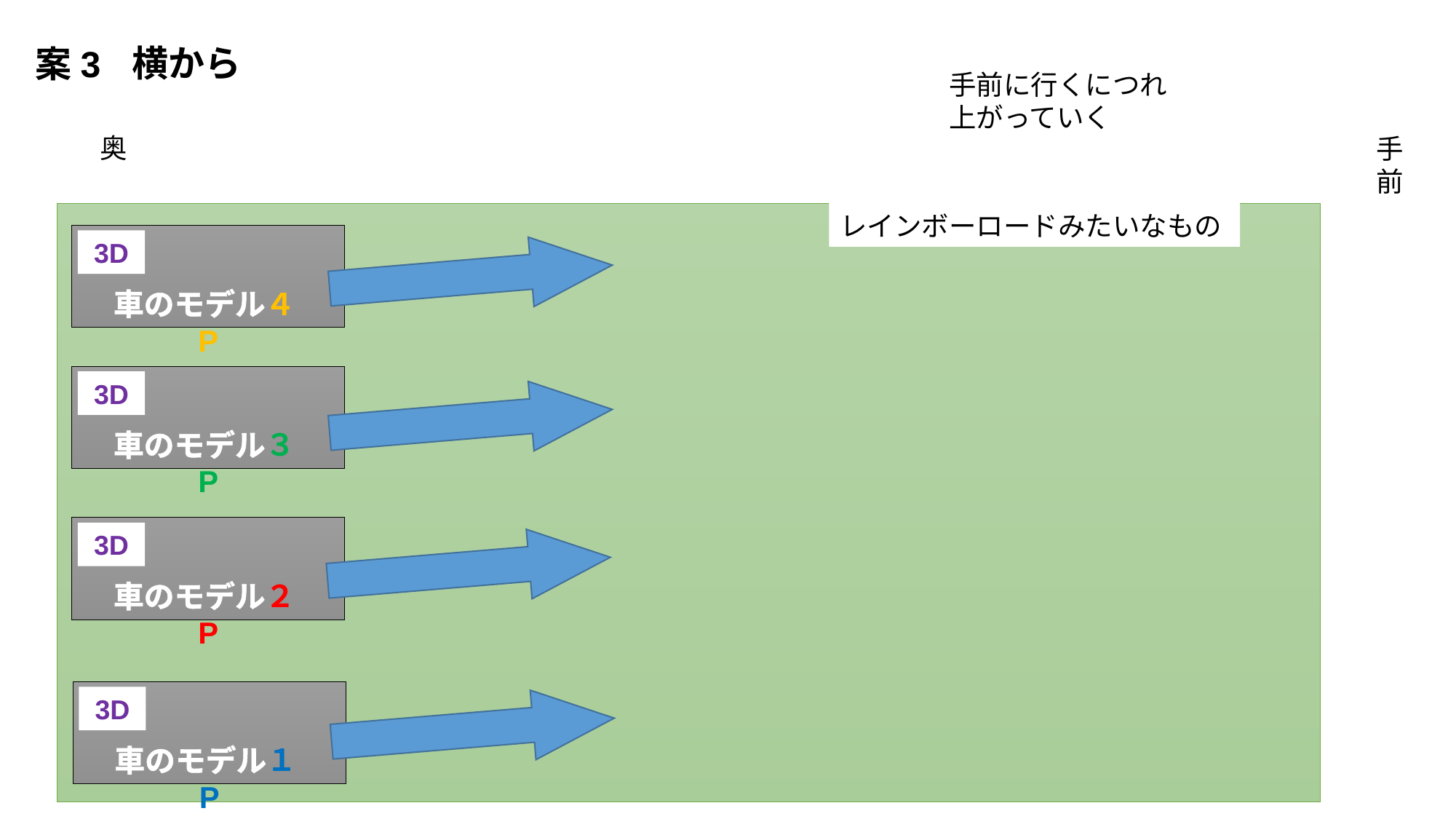

横から
案3
手前に行くにつれ上がっていく
奥
手前

レインボーロードみたいなもの

3D
車のモデル４P

3D
車のモデル３P

3D
車のモデル２P

3D
車のモデル１P